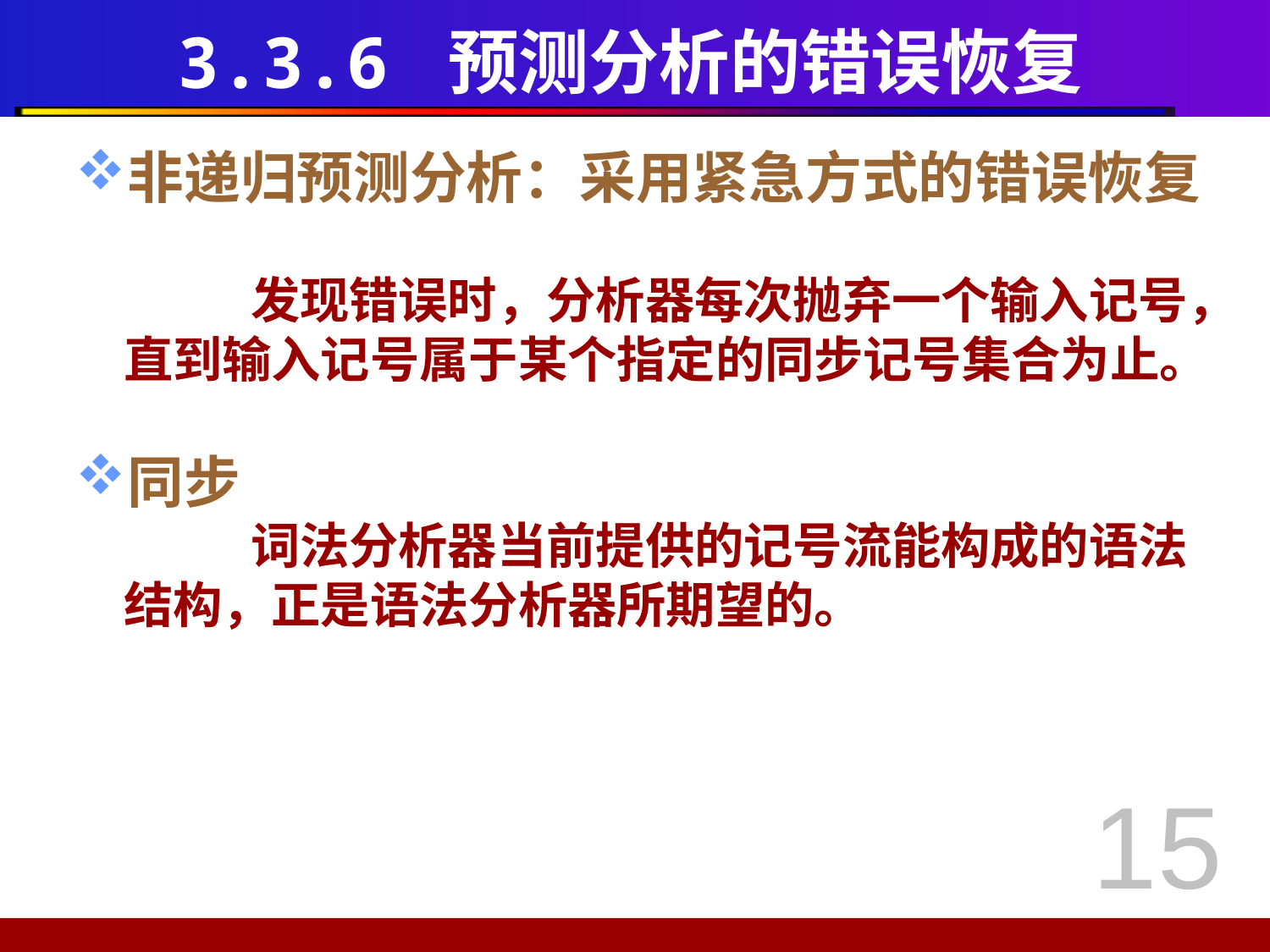

# 3.3.6 预测分析的错误恢复
非递归预测分析：采用紧急方式的错误恢复

		发现错误时，分析器每次抛弃一个输入记号，直到输入记号属于某个指定的同步记号集合为止。

同步
		词法分析器当前提供的记号流能构成的语法结构，正是语法分析器所期望的。
15